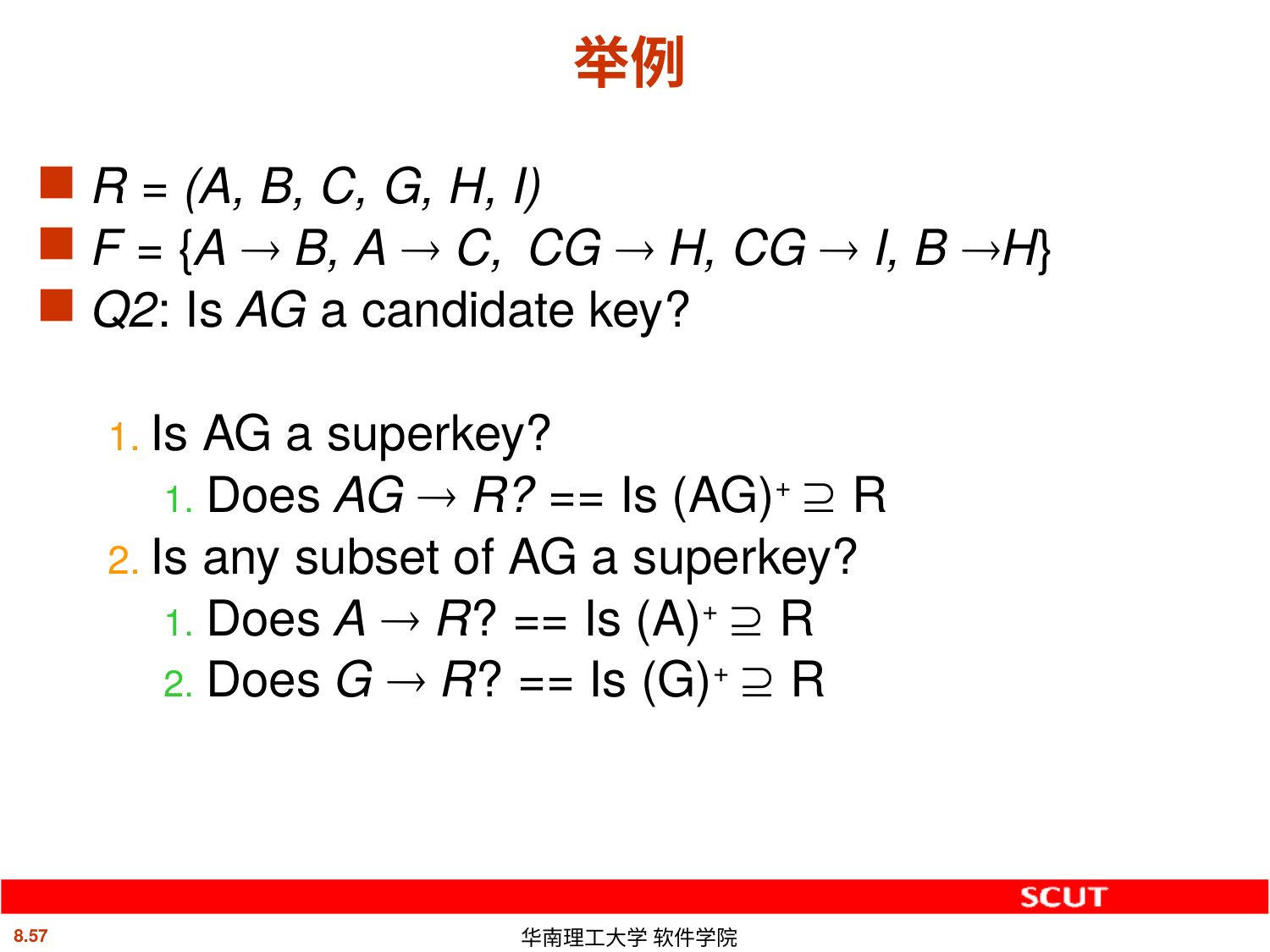

# 举例
R = (A, B, C, G, H, I)
F = {A → B, A → C,	CG → H, CG → I, B →H}
Q2: Is AG a candidate key?

Is AG a superkey?
Does AG → R? == Is (AG)+ ⊇ R
Is any subset of AG a superkey?
Does A → R? == Is (A)+ ⊇ R
Does G → R? == Is (G)+ ⊇ R